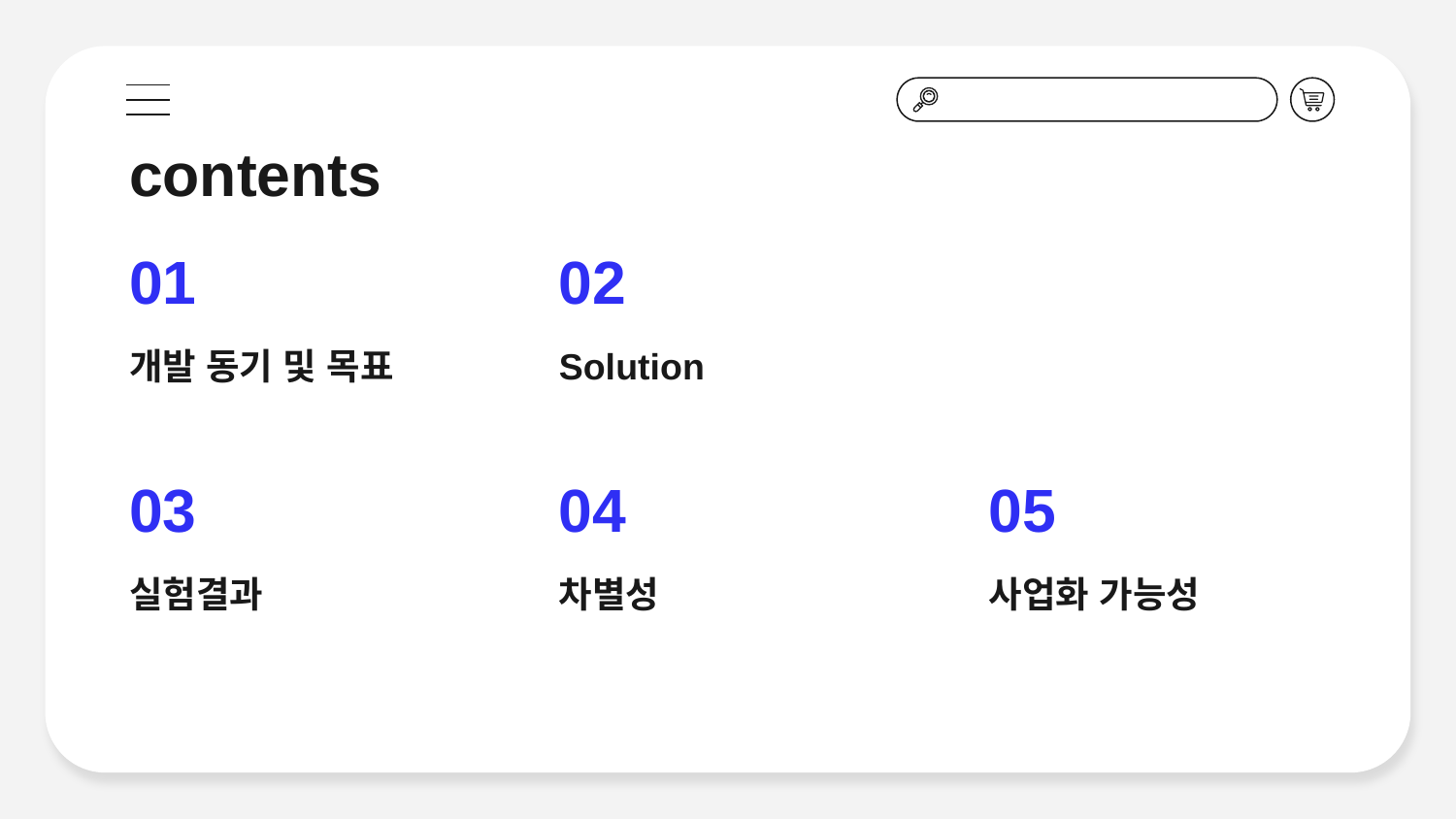

contents
# 01
02
개발 동기 및 목표
Solution
03
04
05
실험결과
차별성
사업화 가능성